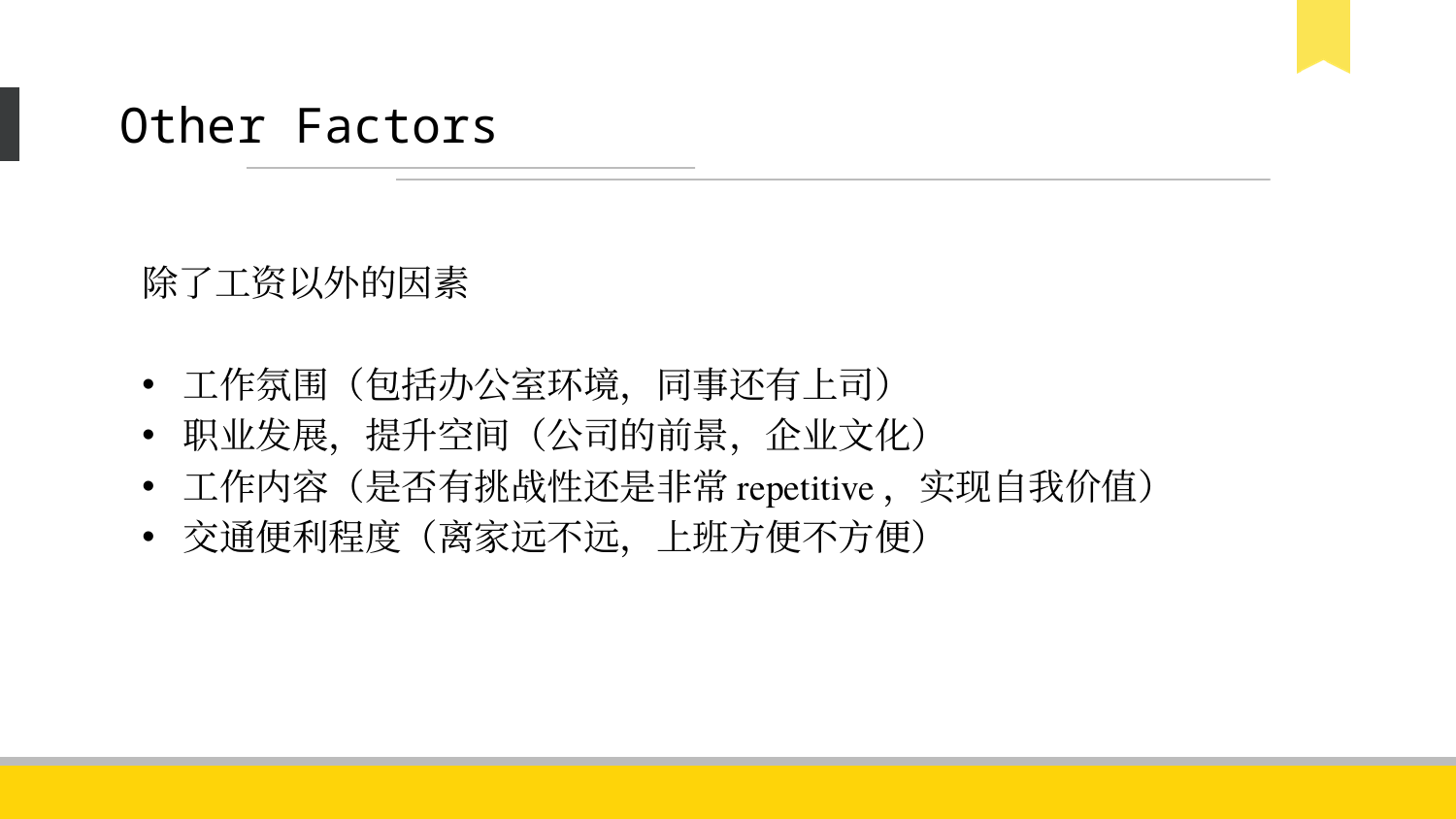

# Other Factors
除了工资以外的因素

工作氛围（包括办公室环境，同事还有上司）
职业发展，提升空间（公司的前景，企业文化）
工作内容（是否有挑战性还是非常repetitive，实现自我价值）
交通便利程度（离家远不远，上班方便不方便）